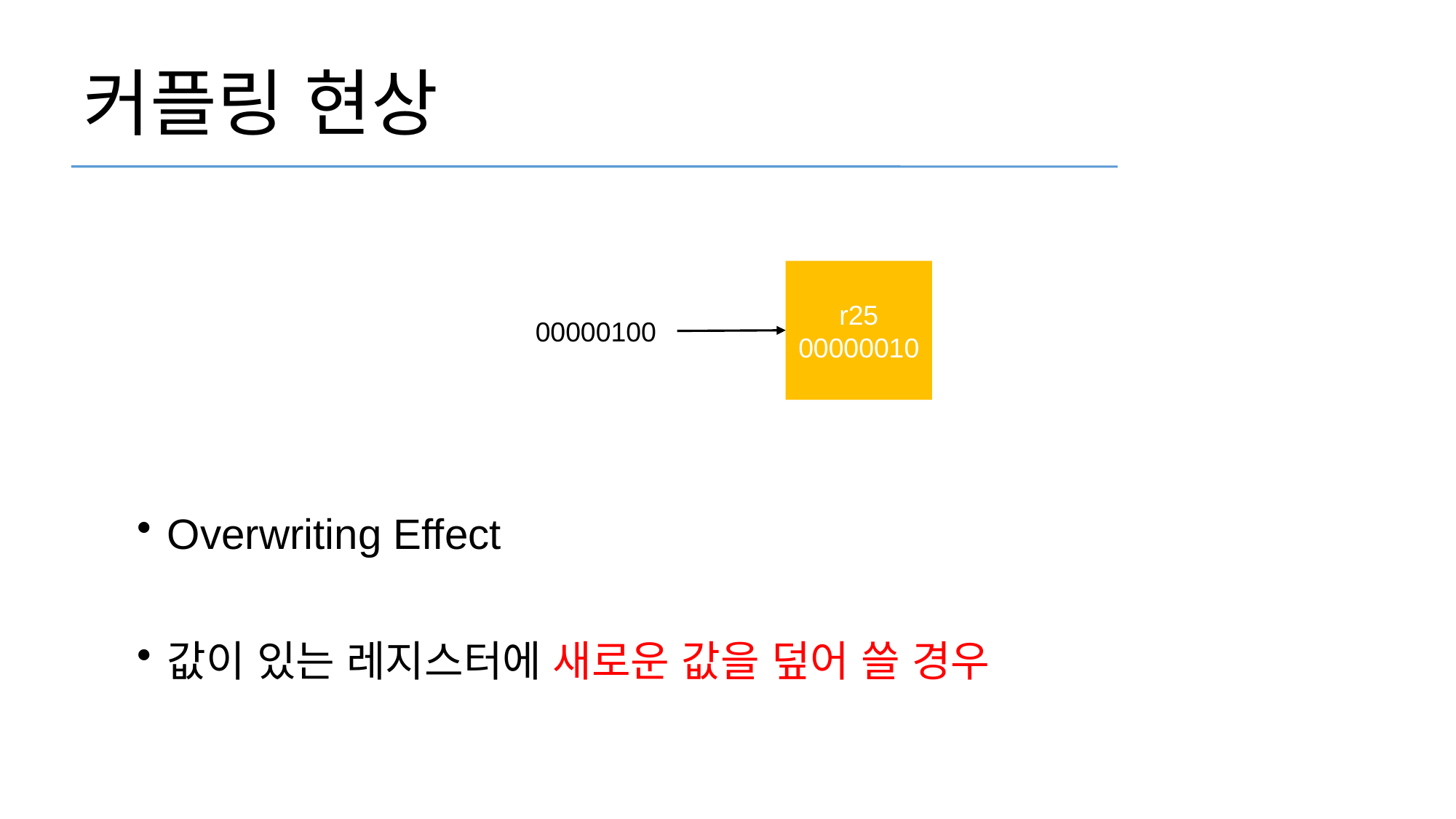

커플링 현상
r25
00000010
00000100
Overwriting Effect
값이 있는 레지스터에 새로운 값을 덮어 쓸 경우